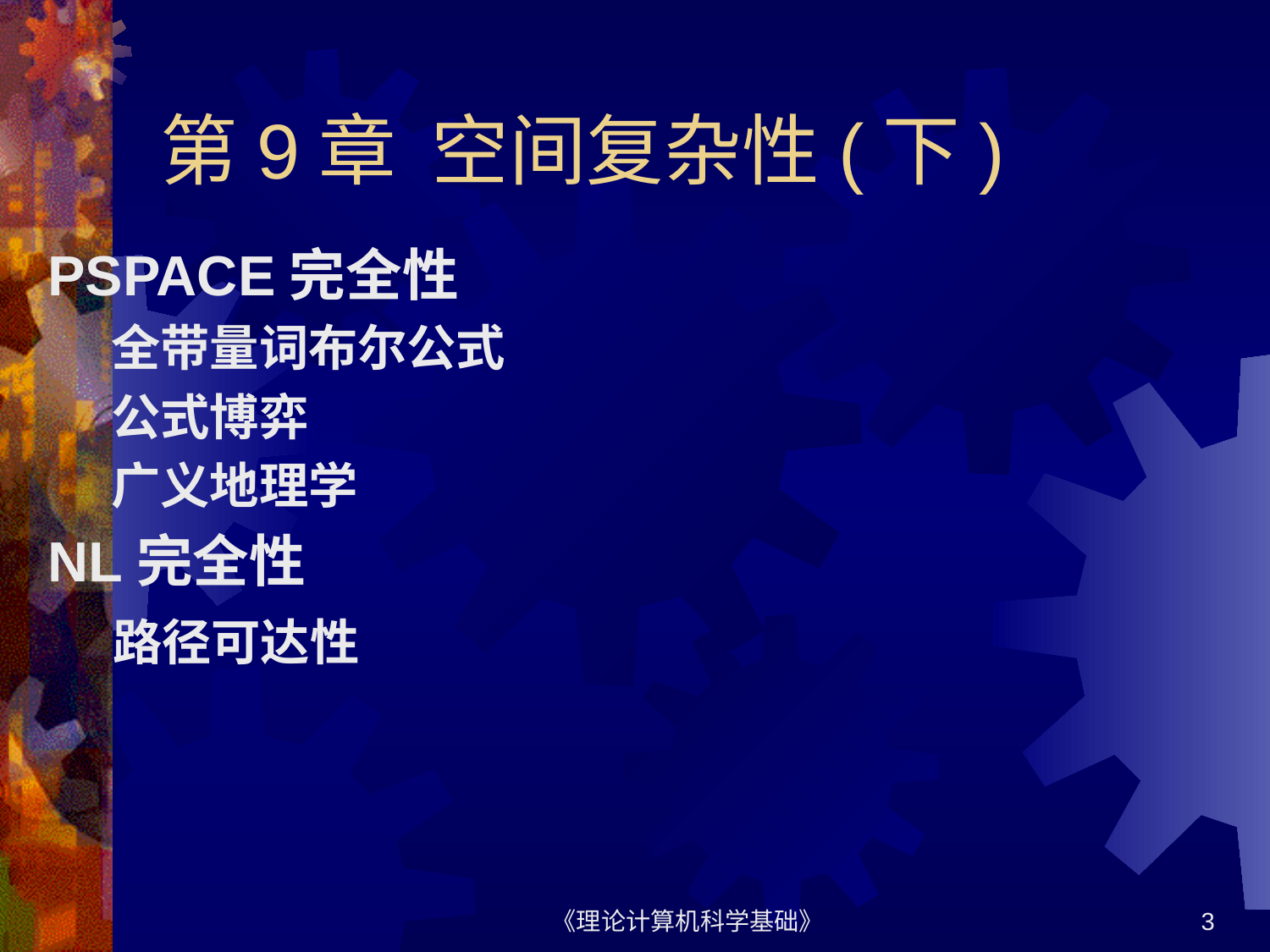

# 第9章  空间复杂性(下)
PSPACE完全性
全带量词布尔公式
公式博弈
广义地理学
NL完全性
    路径可达性
《理论计算机科学基础》
3